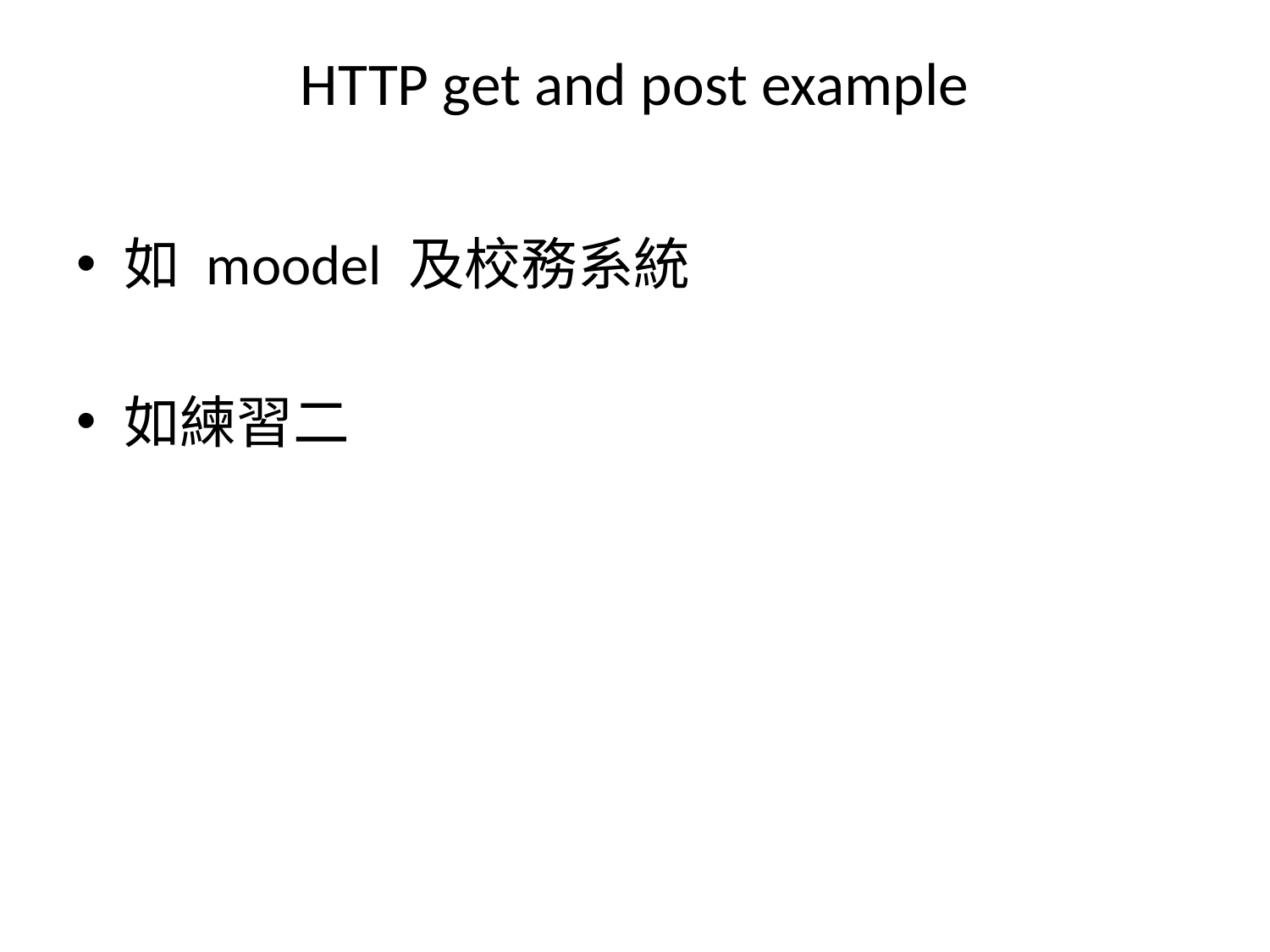

# HTTP get and post example
如 moodel 及校務系統

如練習二